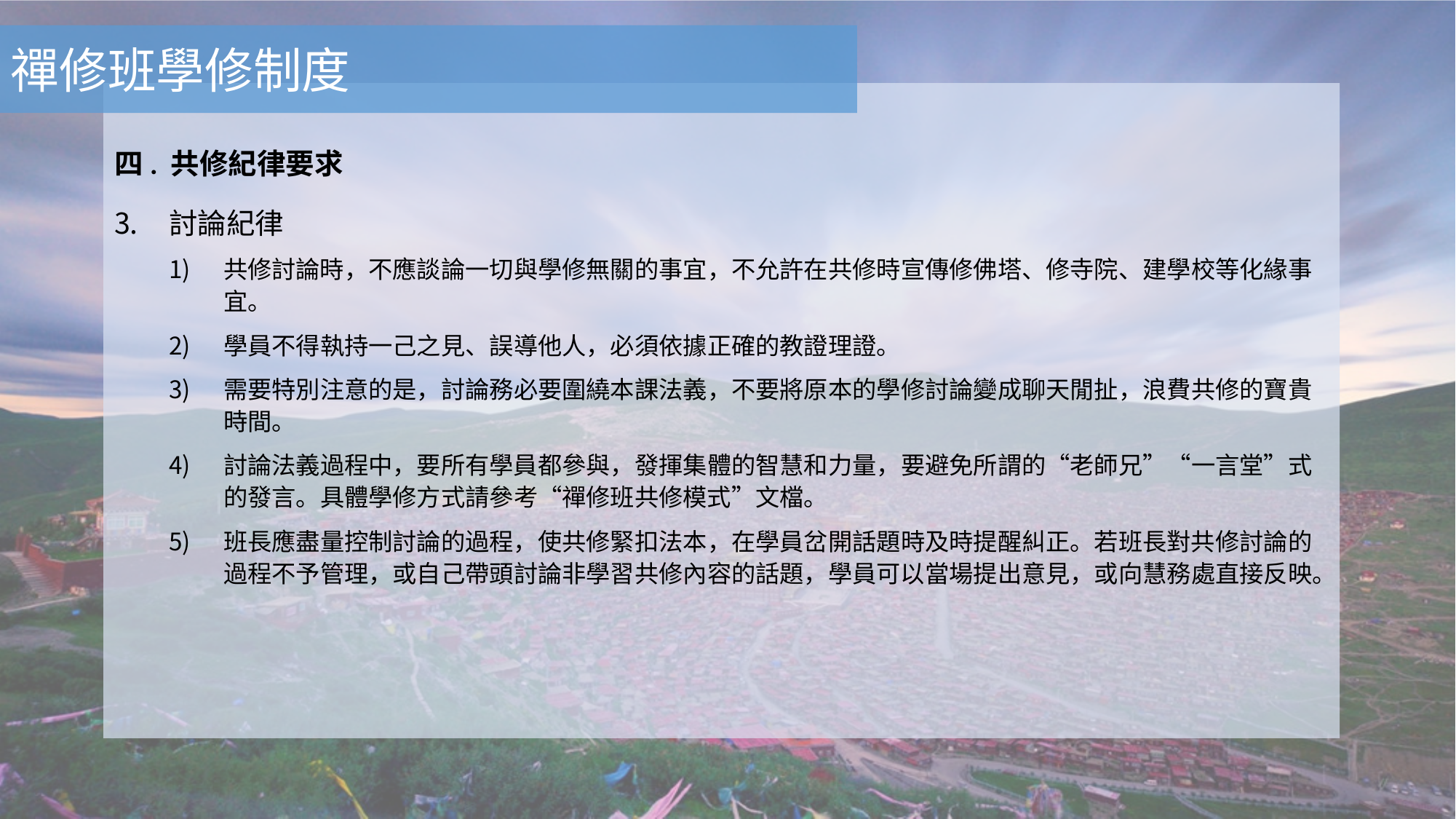

禪修班學修制度

四. 共修紀律要求
討論紀律
共修討論時，不應談論一切與學修無關的事宜，不允許在共修時宣傳修佛塔、修寺院、建學校等化緣事宜。
學員不得執持一己之見、誤導他人，必須依據正確的教證理證。
需要特別注意的是，討論務必要圍繞本課法義，不要將原本的學修討論變成聊天閒扯，浪費共修的寶貴時間。
討論法義過程中，要所有學員都參與，發揮集體的智慧和力量，要避免所謂的“老師兄”“一言堂”式的發言。具體學修方式請參考“禪修班共修模式”文檔。
班長應盡量控制討論的過程，使共修緊扣法本，在學員岔開話題時及時提醒糾正。若班長對共修討論的過程不予管理，或自己帶頭討論非學習共修內容的話題，學員可以當場提出意見，或向慧務處直接反映。